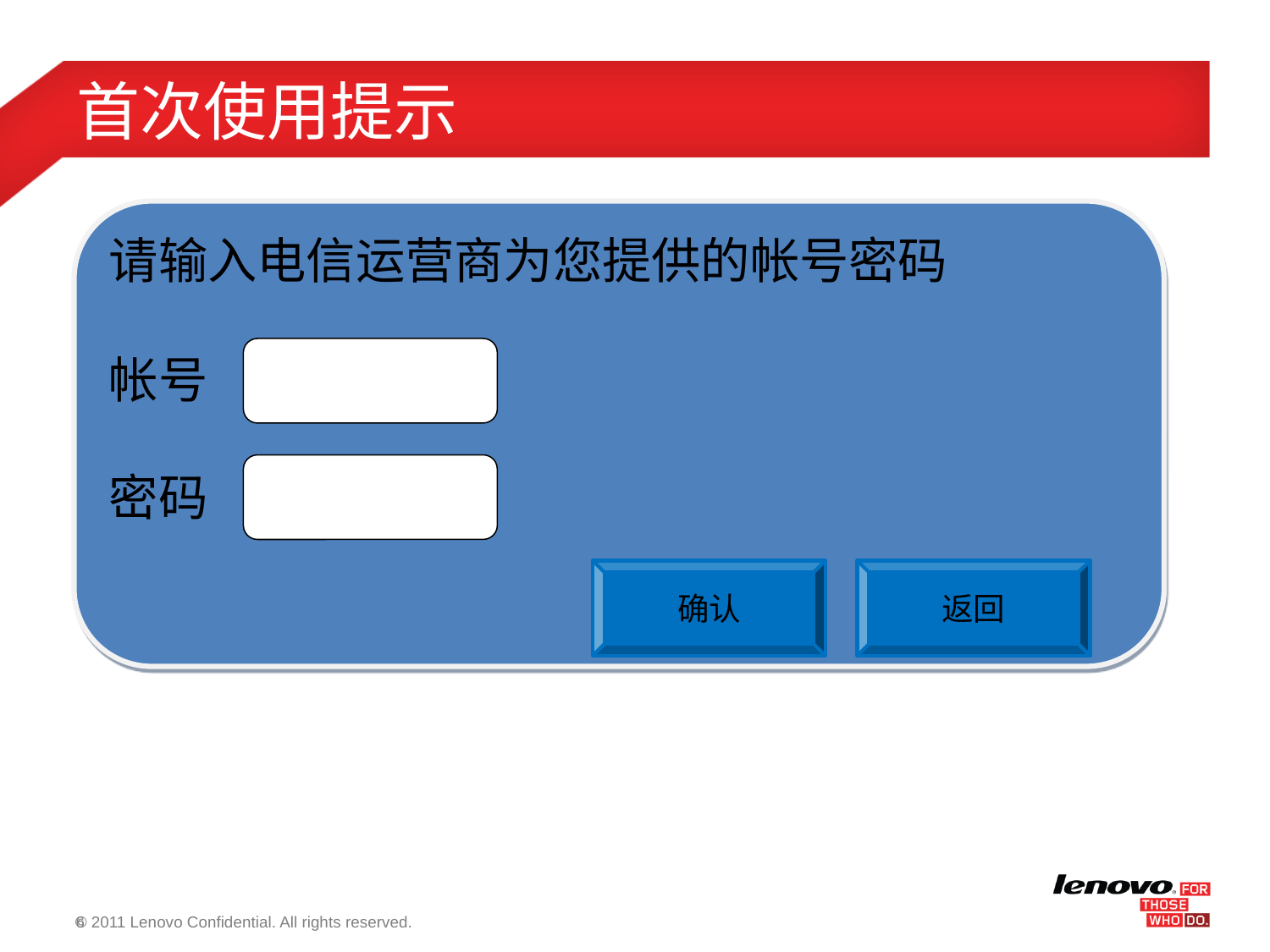

# 首次使用提示
请输入电信运营商为您提供的帐号密码

帐号

密码

确认
返回